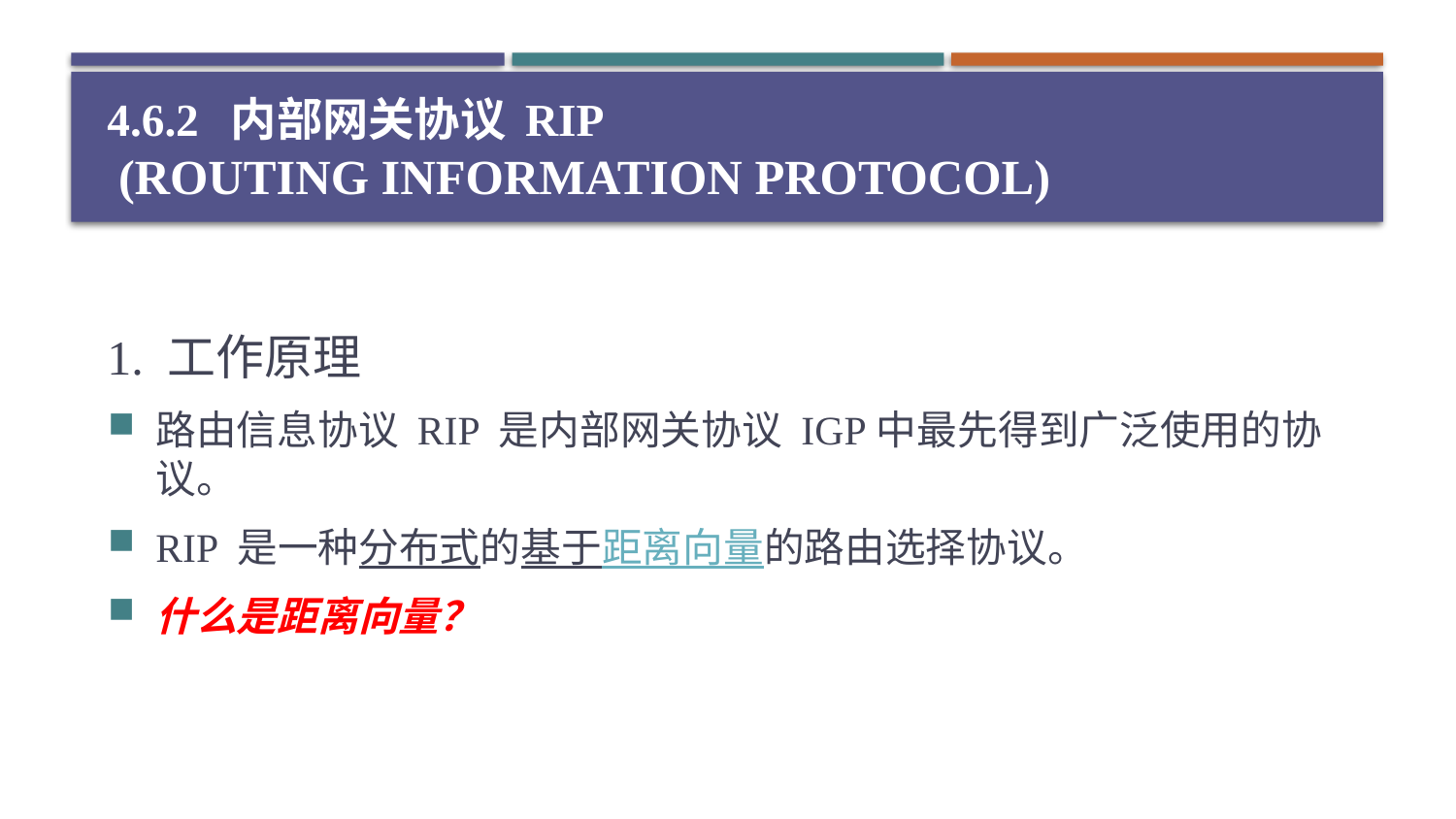

# 4.6.2  内部网关协议 RIP (Routing Information Protocol)
1. 工作原理
路由信息协议 RIP 是内部网关协议 IGP中最先得到广泛使用的协议。
RIP 是一种分布式的基于距离向量的路由选择协议。
什么是距离向量？